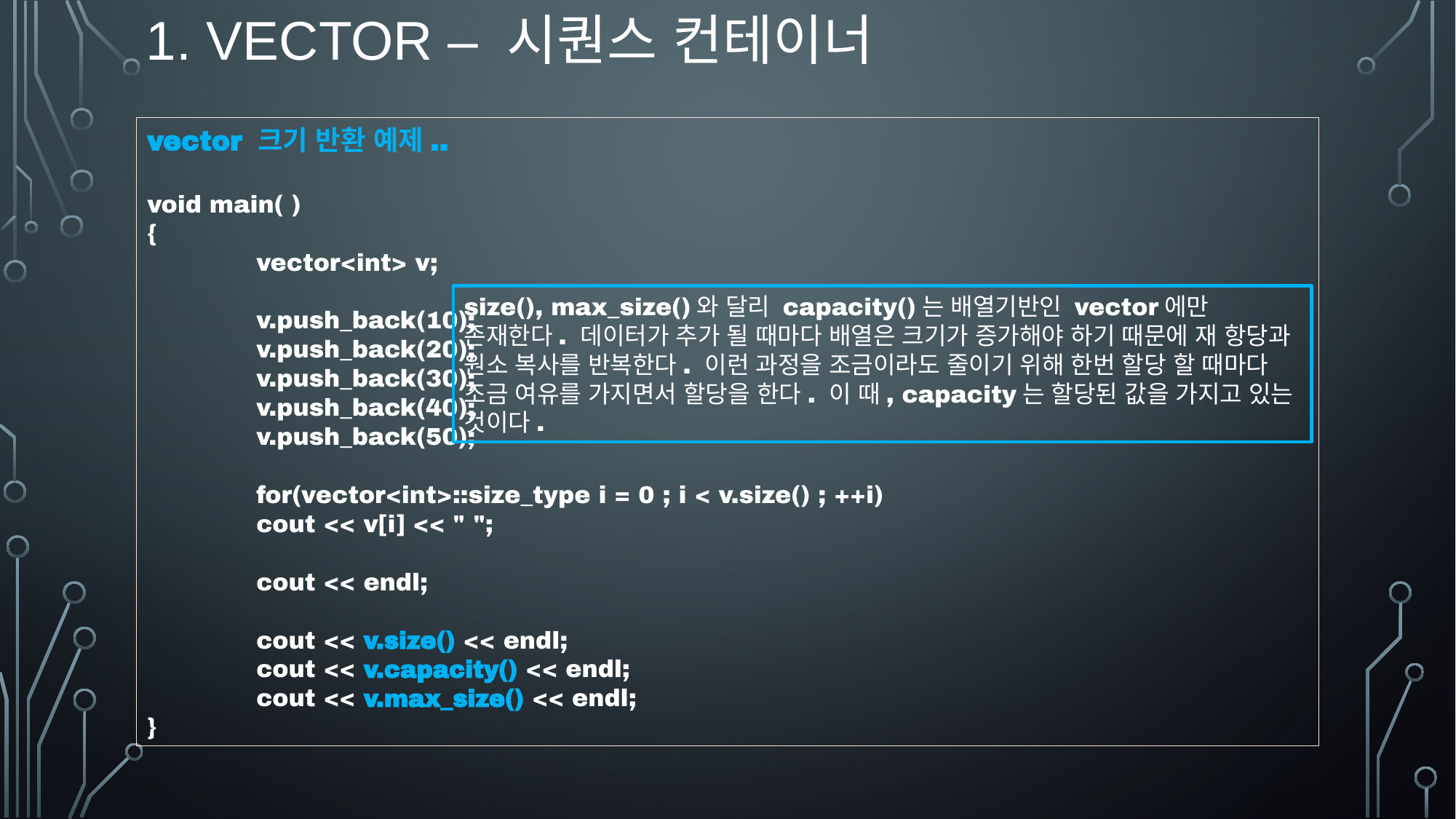

# 1. Vector – 시퀀스 컨테이너
vector 크기 반환 예제..

void main( )
{
	vector<int> v;

    	v.push_back(10);
    	v.push_back(20);
    	v.push_back(30);
    	v.push_back(40);
    	v.push_back(50);

    	for(vector<int>::size_type i = 0 ; i < v.size() ; ++i)
        	cout << v[i] << " ";

    	cout << endl;

    	cout << v.size() << endl;
    	cout << v.capacity() << endl;
    	cout << v.max_size() << endl;
}
size(), max_size()와 달리 capacity()는 배열기반인 vector에만 존재한다. 데이터가 추가 될 때마다 배열은 크기가 증가해야 하기 때문에 재 항당과 원소 복사를 반복한다. 이런 과정을 조금이라도 줄이기 위해 한번 할당 할 때마다 조금 여유를 가지면서 할당을 한다. 이 때, capacity는 할당된 값을 가지고 있는 것이다.